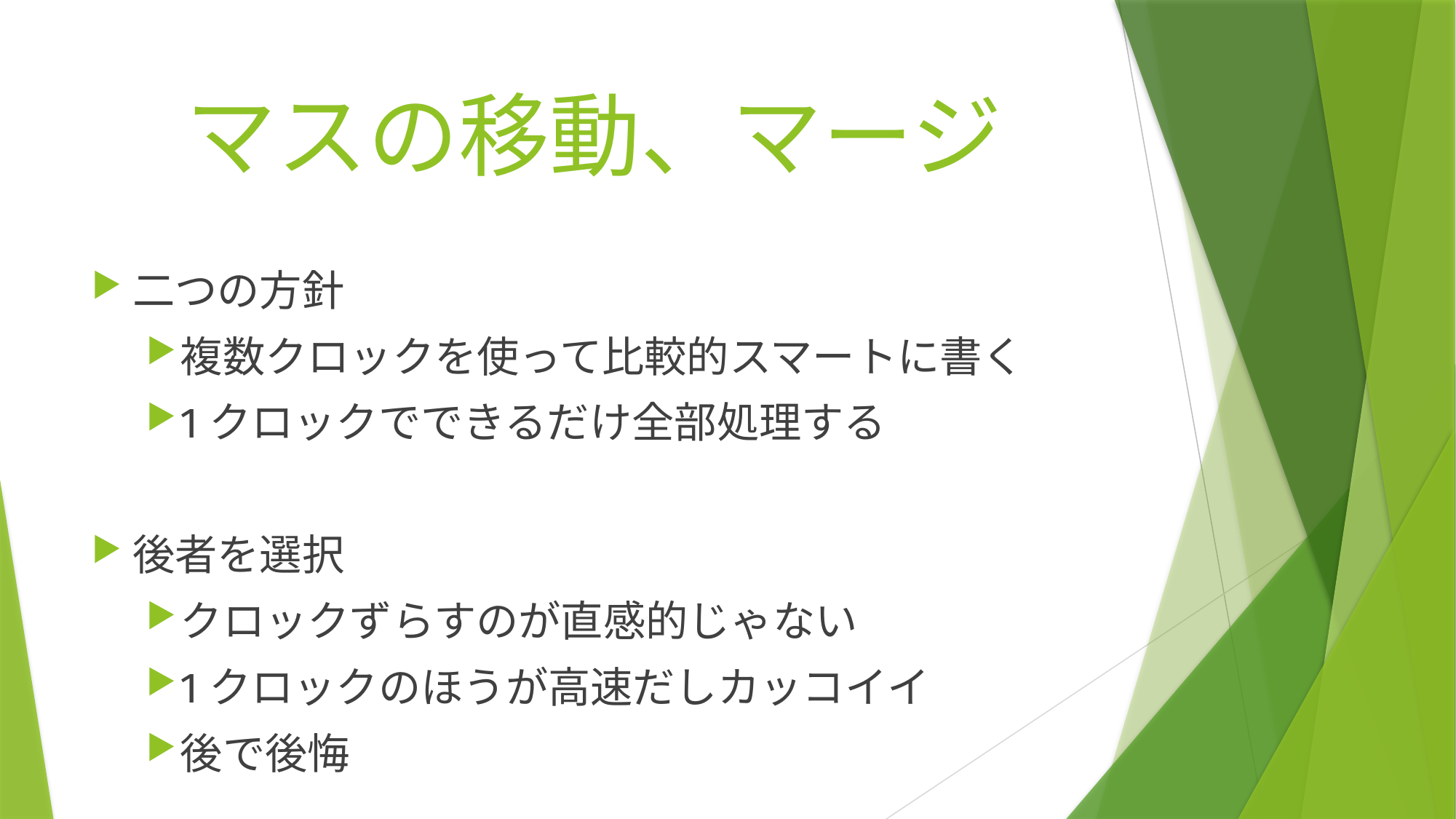

# マスの移動、マージ
二つの方針
複数クロックを使って比較的スマートに書く
1クロックでできるだけ全部処理する

後者を選択
クロックずらすのが直感的じゃない
1クロックのほうが高速だしカッコイイ
後で後悔